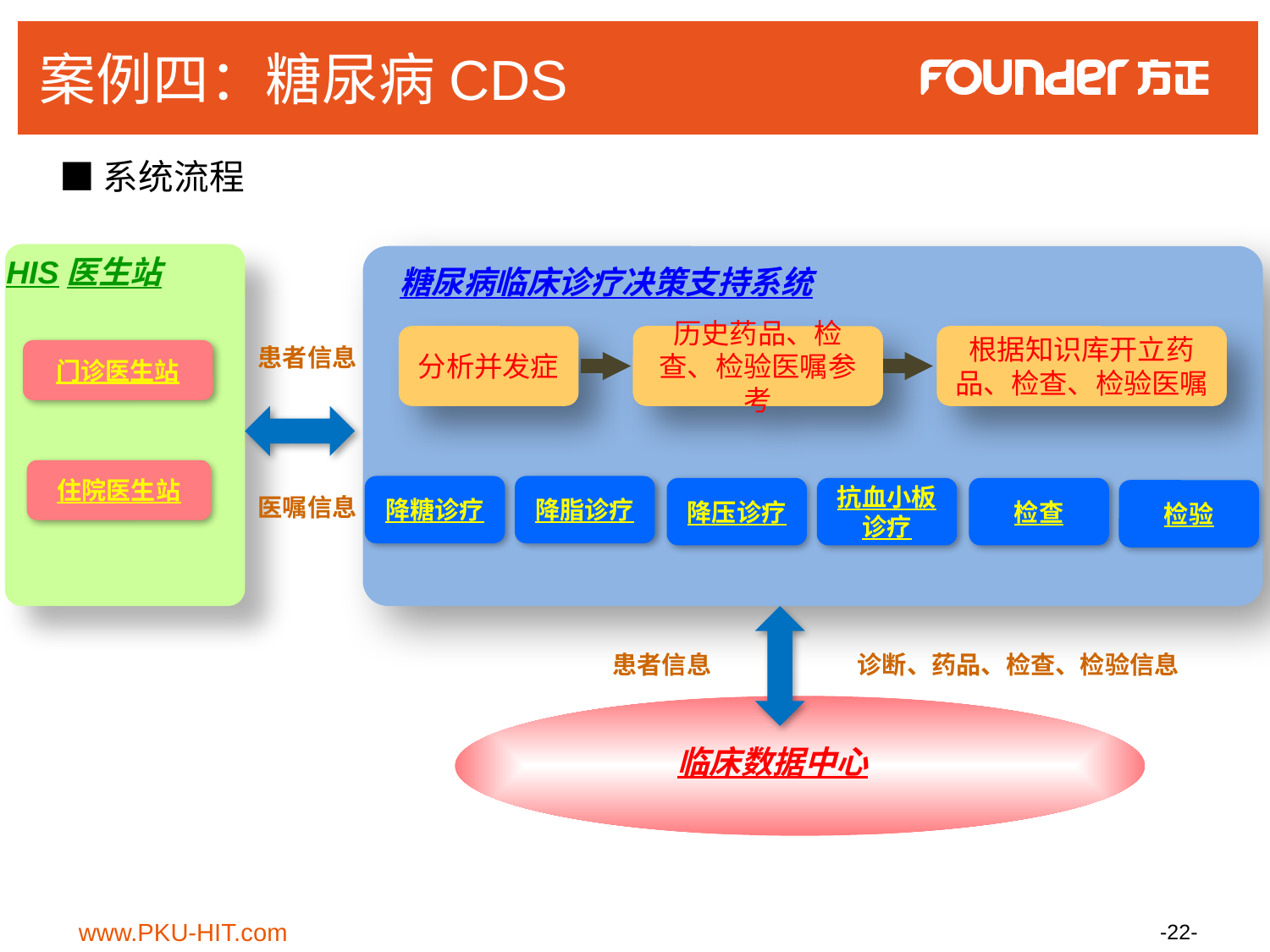

案例四：糖尿病CDS
■系统流程

HIS医生站

糖尿病临床诊疗决策支持系统

分析并发症
历史药品、检查、检验医嘱参考
根据知识库开立药品、检查、检验医嘱
患者信息
门诊医生站

住院医生站
降糖诊疗
降脂诊疗
降压诊疗
抗血小板诊疗
检查
检验
医嘱信息

患者信息
诊断、药品、检查、检验信息

临床数据中心